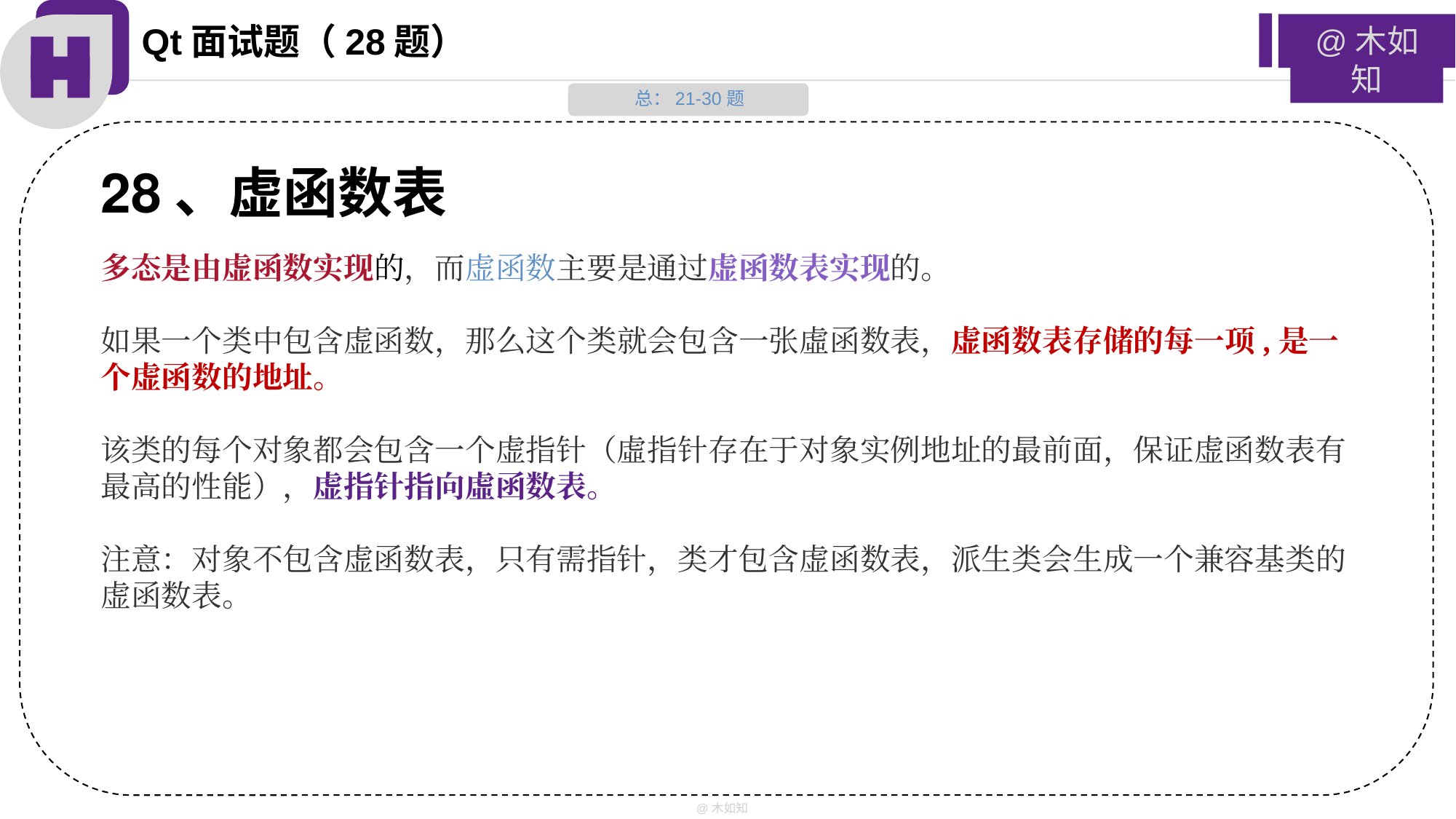

Qt面试题（28题）

@木如知
总：21-30题

28、虚函数表
多态是由虚函数实现的，而虚函数主要是通过虚函数表实现的。

如果一个类中包含虚函数，那么这个类就会包含一张虛函数表，虚函数表存储的每一项,是一个虚函数的地址。

该类的每个对象都会包含一个虚指针（虛指针存在于对象实例地址的最前面，保证虚函数表有最高的性能），虚指针指向虛函数表。
注意：对象不包含虚函数表，只有需指针，类才包含虚函数表，派生类会生成一个兼容基类的虚函数表。
@木如知